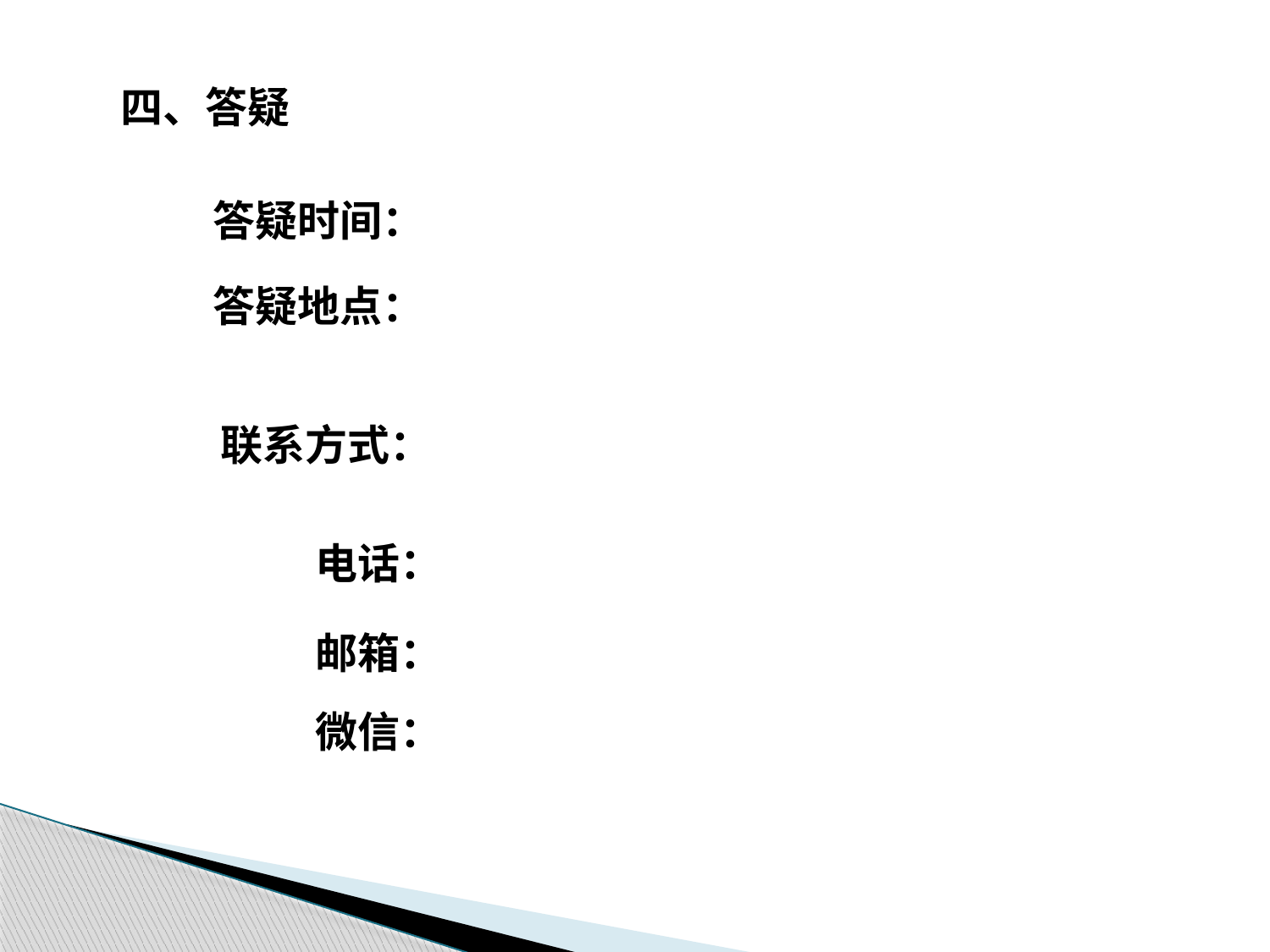

四、答疑
答疑时间：
答疑地点：
联系方式：
电话：
邮箱：
微信：